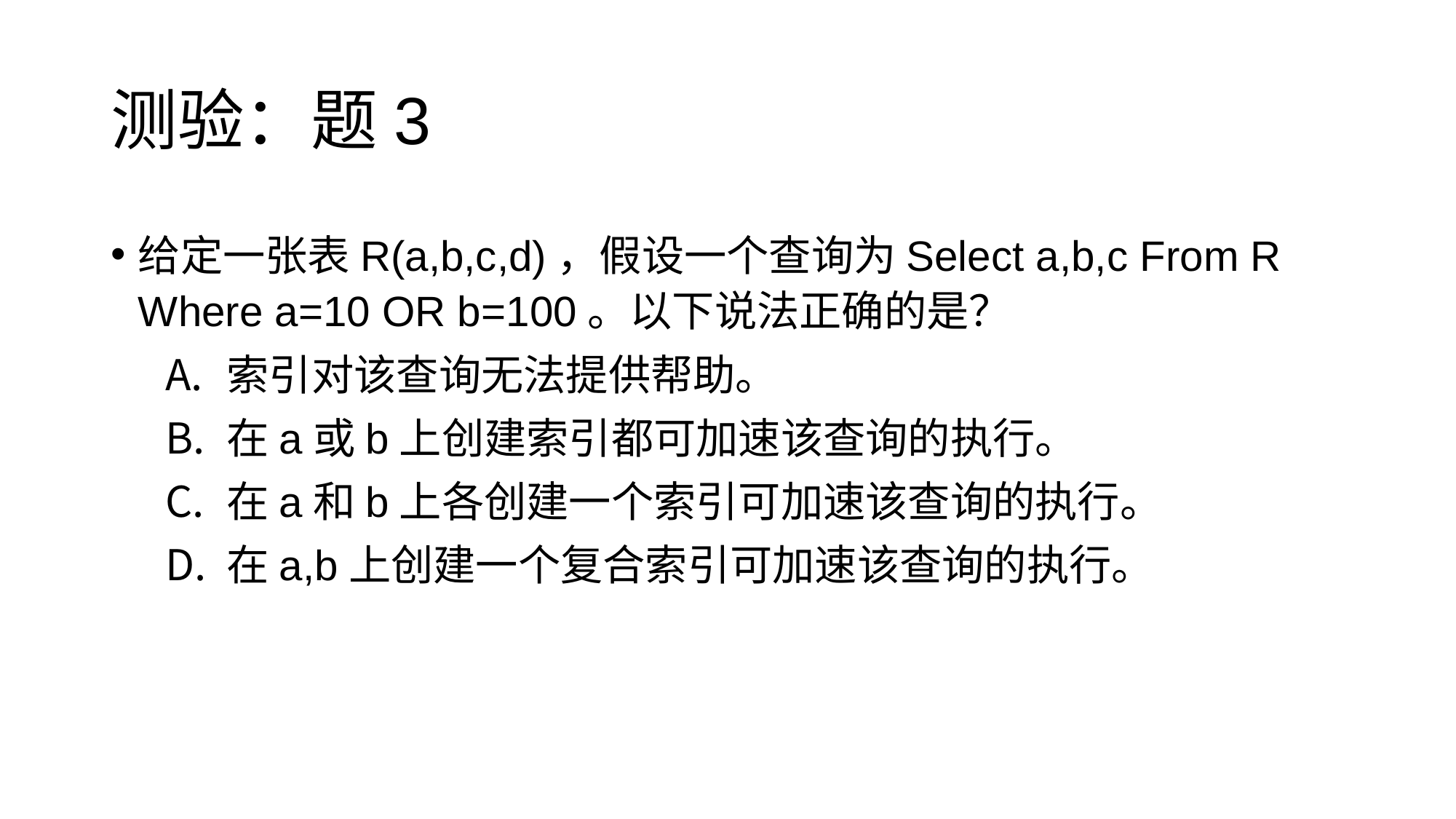

# 测验：题3
给定一张表R(a,b,c,d)，假设一个查询为Select a,b,c From R Where a=10 OR b=100。以下说法正确的是？
索引对该查询无法提供帮助。
在a或b上创建索引都可加速该查询的执行。
在a和b上各创建一个索引可加速该查询的执行。
在a,b上创建一个复合索引可加速该查询的执行。